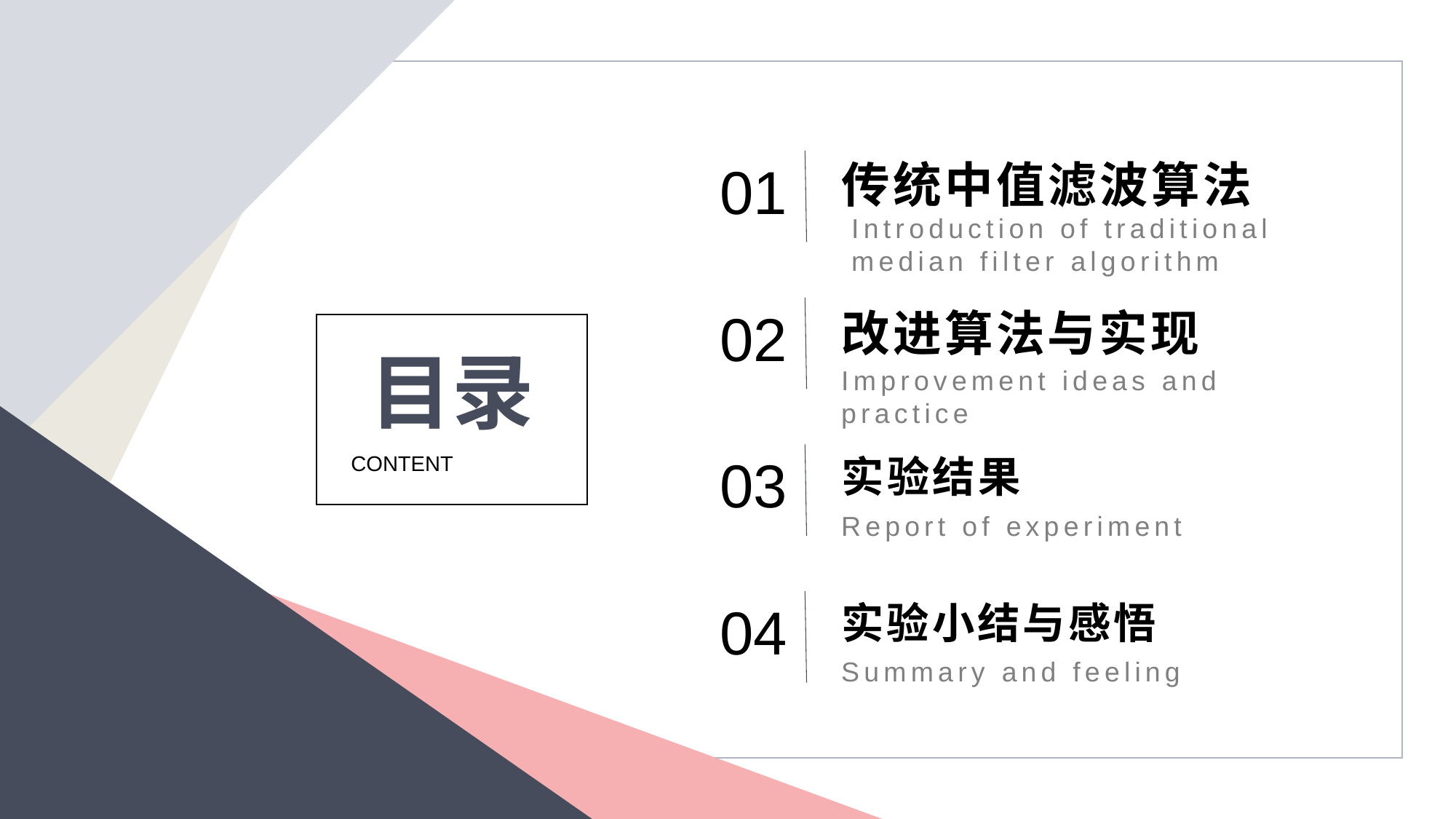

01
02
03
04
传统中值滤波算法
Introduction of traditional median filter algorithm
改进算法与实现
Improvement ideas and practice
实验结果
Report of experiment
实验小结与感悟
Summary and feeling

目录
CONTENT